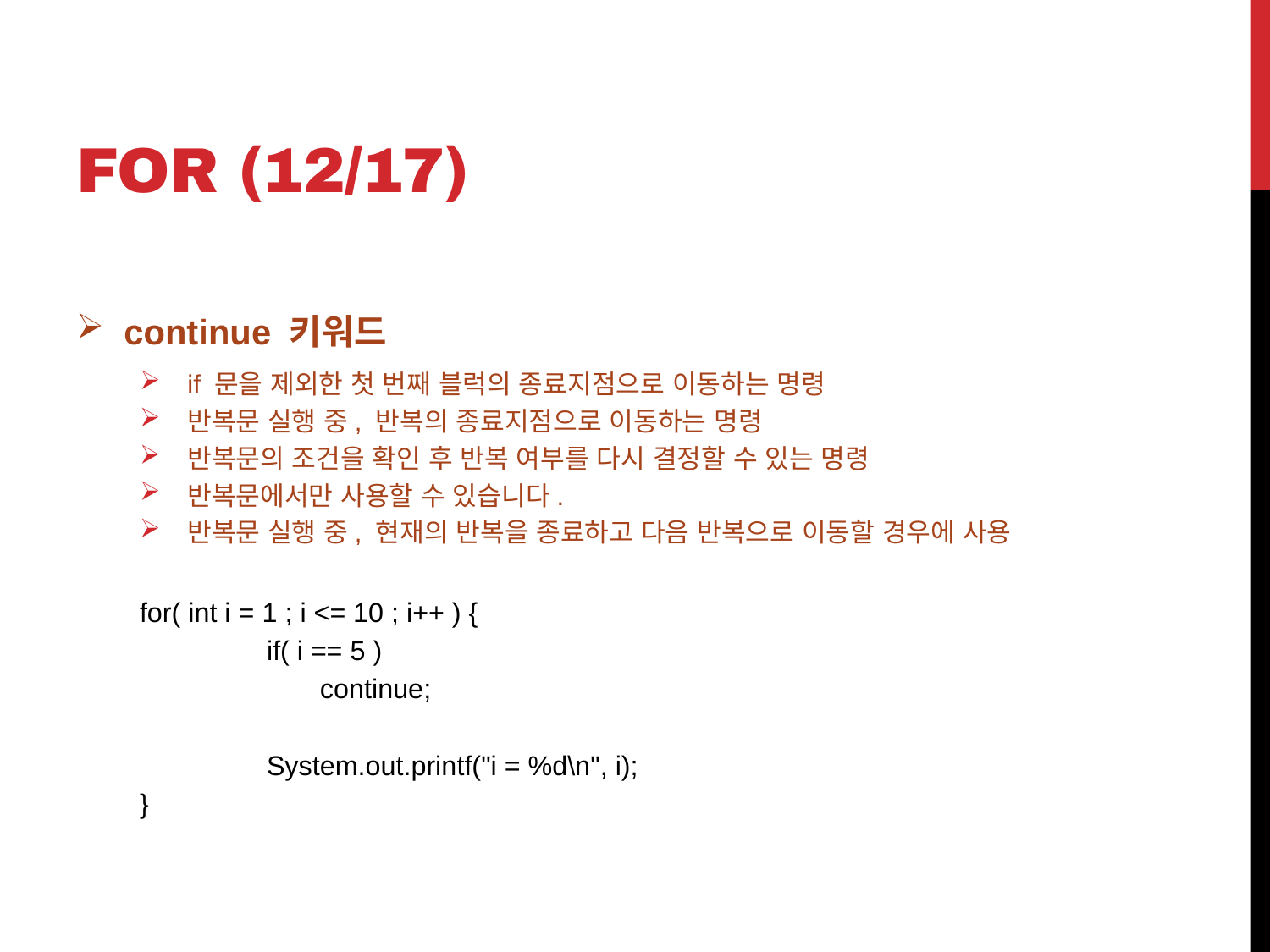

# for (12/17)

continue 키워드
if 문을 제외한 첫 번째 블럭의 종료지점으로 이동하는 명령
반복문 실행 중, 반복의 종료지점으로 이동하는 명령
반복문의 조건을 확인 후 반복 여부를 다시 결정할 수 있는 명령
반복문에서만 사용할 수 있습니다.
반복문 실행 중, 현재의 반복을 종료하고 다음 반복으로 이동할 경우에 사용

for( int i = 1 ; i <= 10 ; i++ ) {
	if( i == 5 )
	       continue;

	System.out.printf("i = %d\n", i);
}